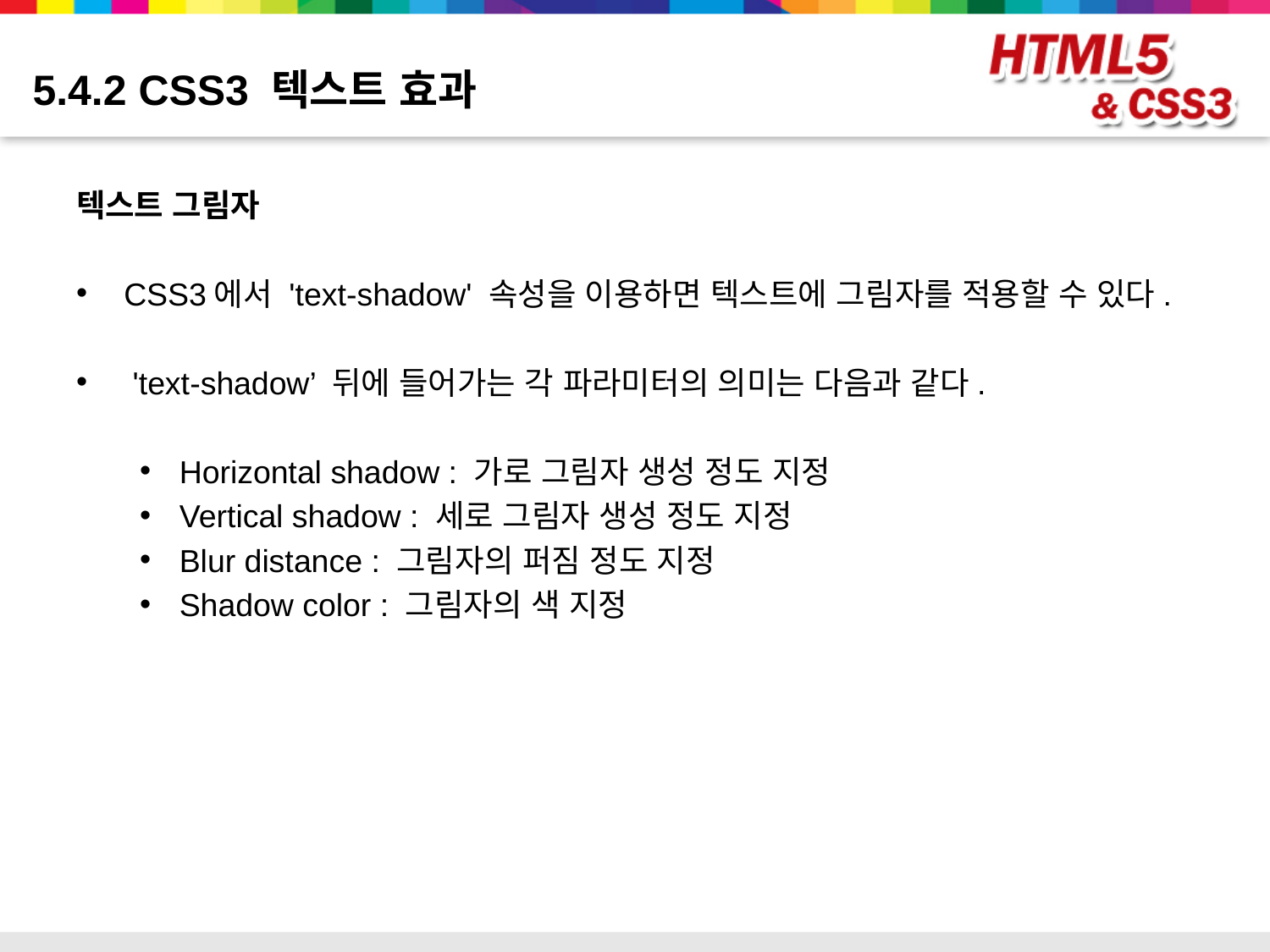

# 5.4.2 CSS3 텍스트 효과
텍스트 그림자

CSS3에서 'text-shadow' 속성을 이용하면 텍스트에 그림자를 적용할 수 있다.

 'text-shadow’ 뒤에 들어가는 각 파라미터의 의미는 다음과 같다.

Horizontal shadow : 가로 그림자 생성 정도 지정
Vertical shadow : 세로 그림자 생성 정도 지정
Blur distance : 그림자의 퍼짐 정도 지정
Shadow color : 그림자의 색 지정